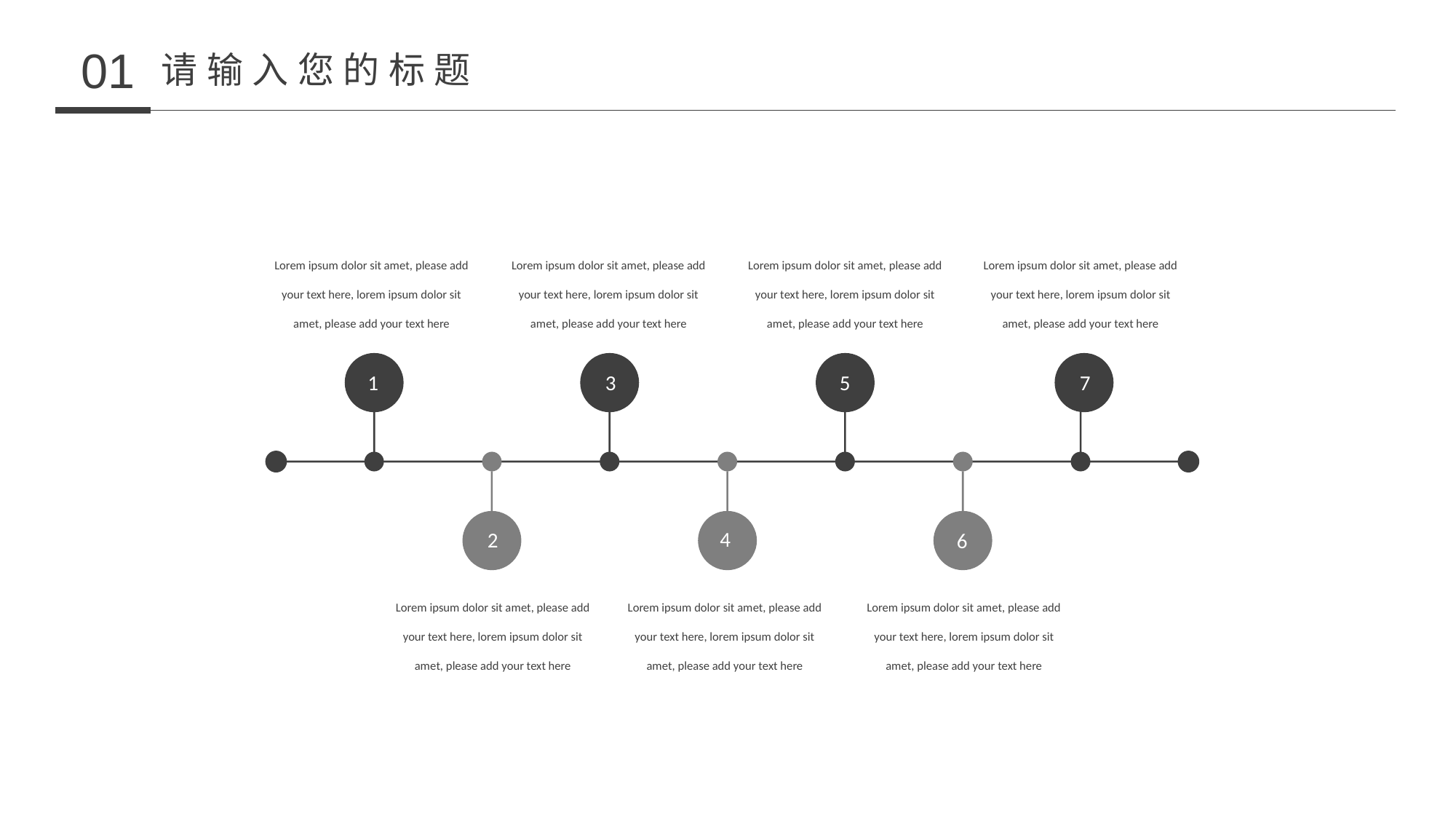

01
请输入您的标题
Lorem ipsum dolor sit amet, please add your text here, lorem ipsum dolor sit amet, please add your text here
Lorem ipsum dolor sit amet, please add your text here, lorem ipsum dolor sit amet, please add your text here
Lorem ipsum dolor sit amet, please add your text here, lorem ipsum dolor sit amet, please add your text here
Lorem ipsum dolor sit amet, please add your text here, lorem ipsum dolor sit amet, please add your text here

1
3
5
7

4
2
6
Lorem ipsum dolor sit amet, please add your text here, lorem ipsum dolor sit amet, please add your text here
Lorem ipsum dolor sit amet, please add your text here, lorem ipsum dolor sit amet, please add your text here
Lorem ipsum dolor sit amet, please add your text here, lorem ipsum dolor sit amet, please add your text here